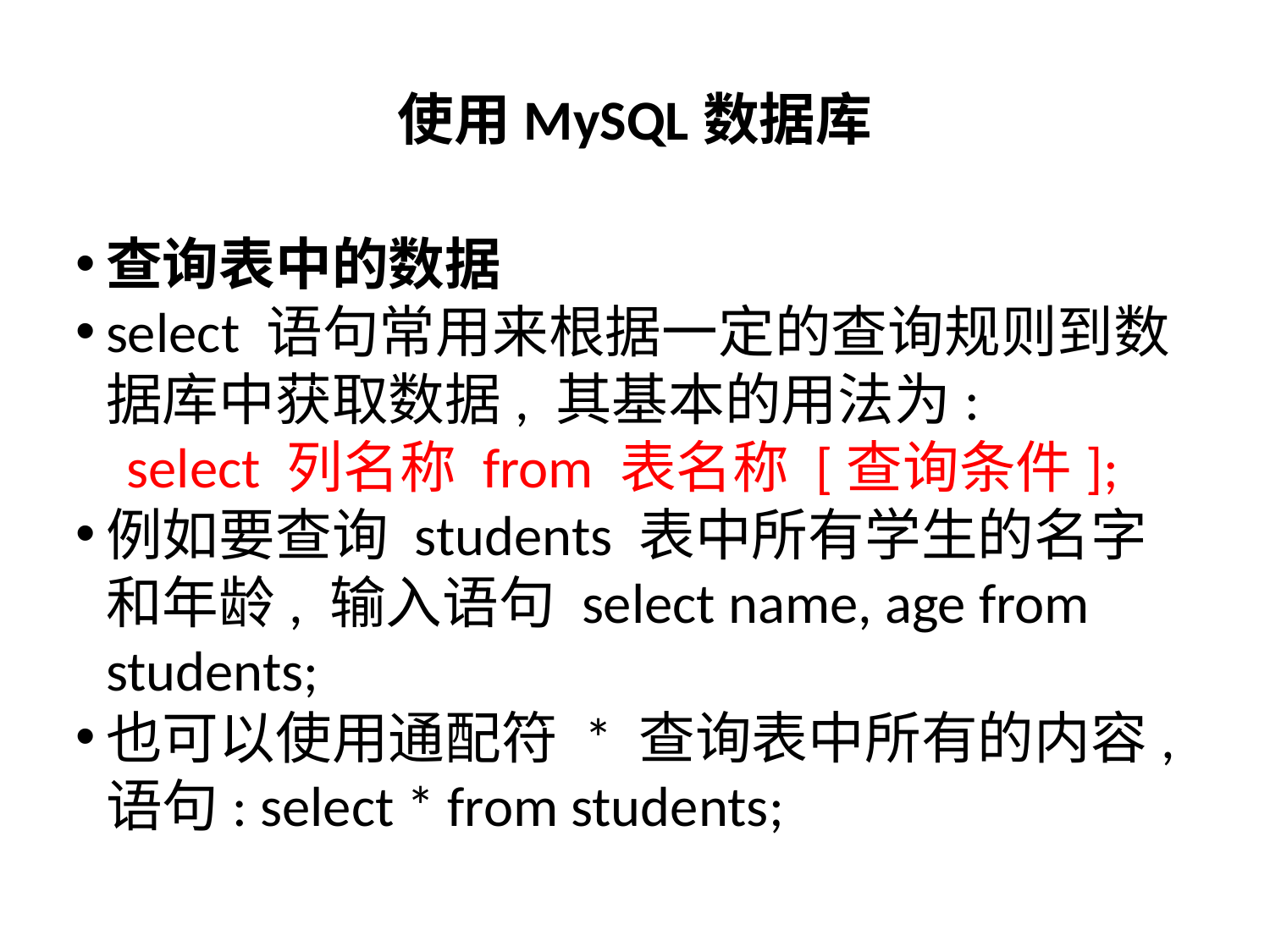

使用MySQL数据库
查询表中的数据
select 语句常用来根据一定的查询规则到数据库中获取数据, 其基本的用法为:
    select 列名称 from 表名称 [查询条件];
例如要查询 students 表中所有学生的名字和年龄, 输入语句 select name, age from students;
也可以使用通配符 * 查询表中所有的内容, 语句: select * from students;